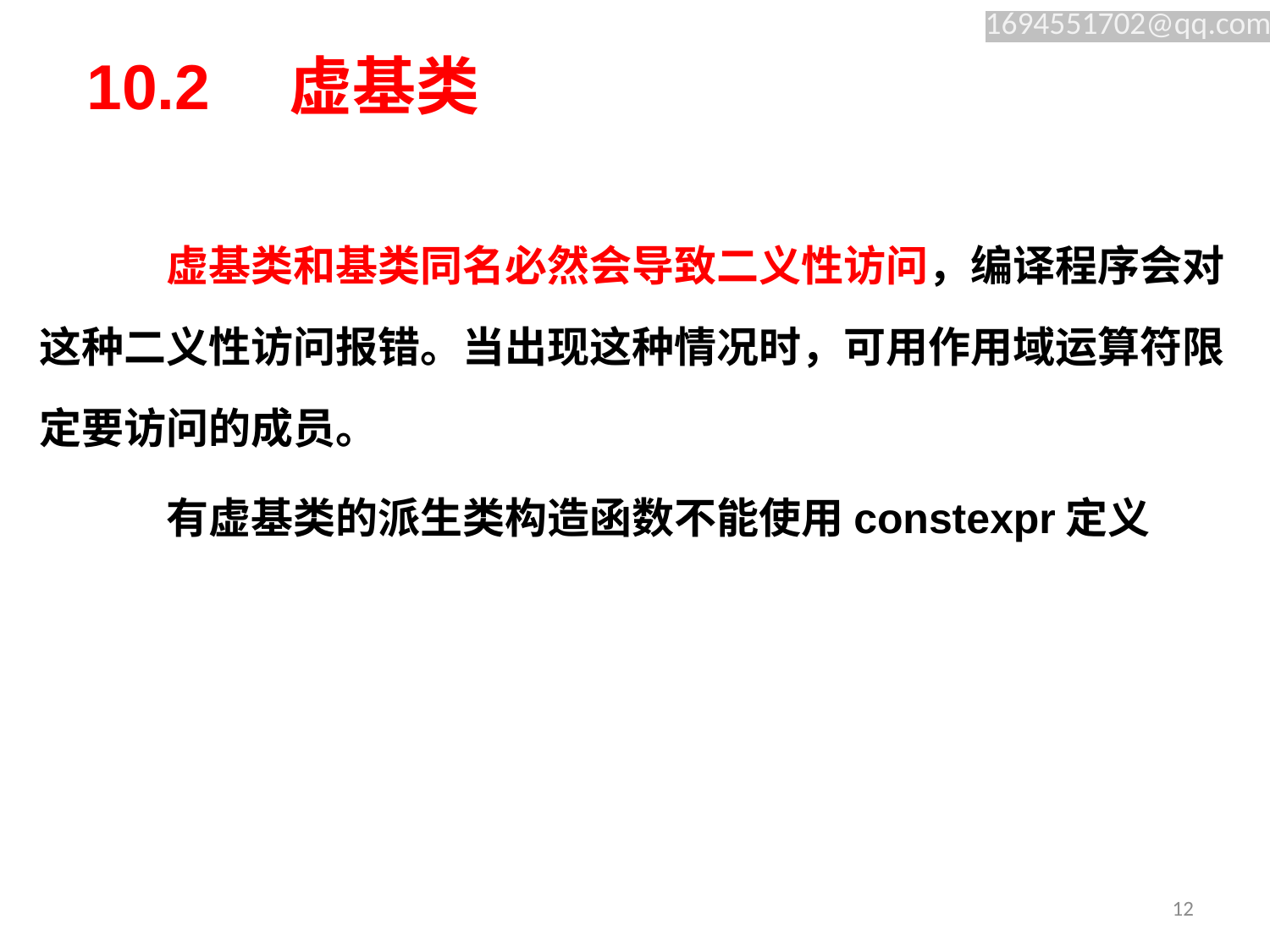

# 10.2　虚基类
	虚基类和基类同名必然会导致二义性访问，编译程序会对这种二义性访问报错。当出现这种情况时，可用作用域运算符限定要访问的成员。
	有虚基类的派生类构造函数不能使用constexpr定义

12